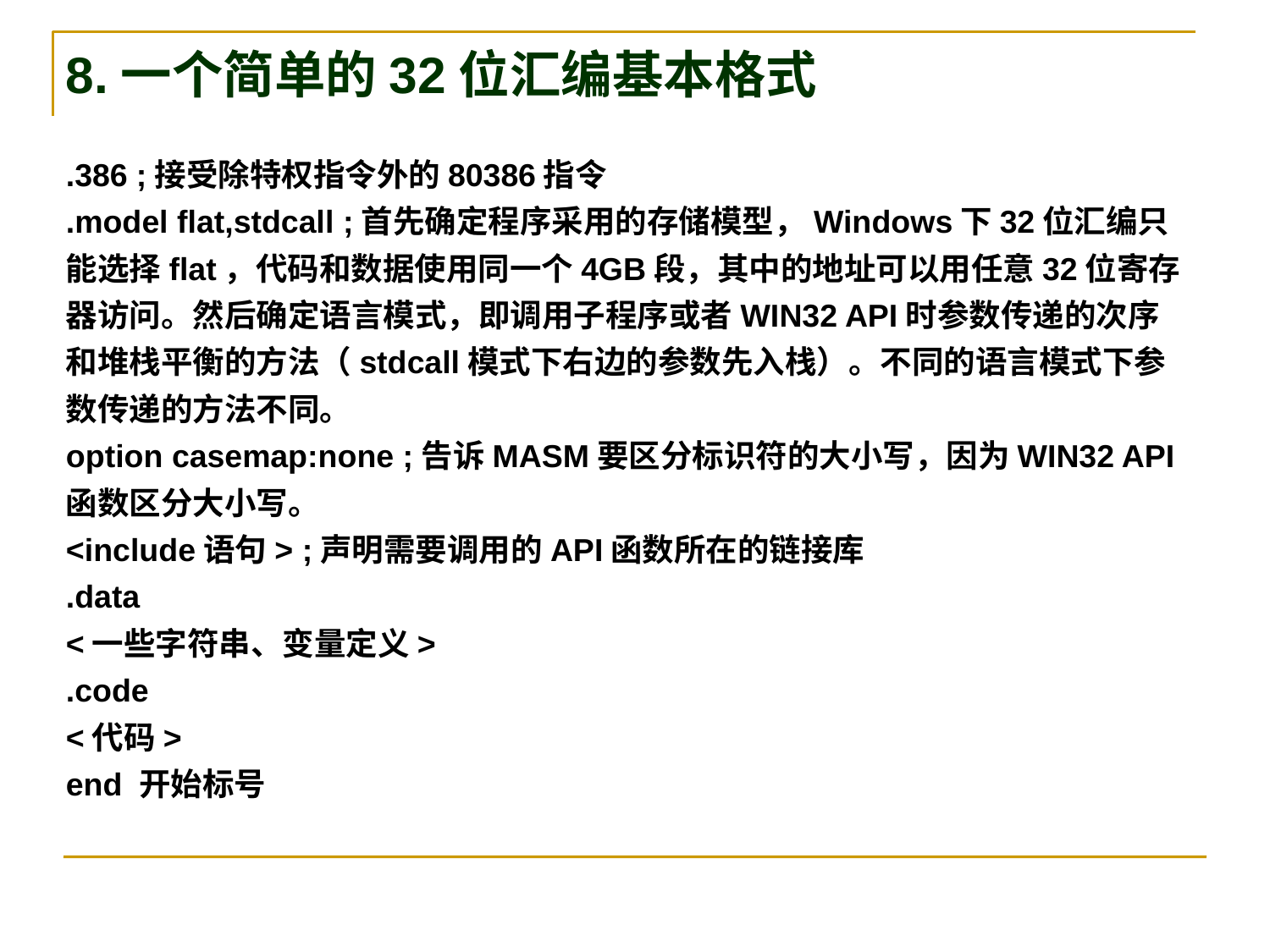

8.一个简单的32位汇编基本格式

.386 ;接受除特权指令外的80386指令
.model flat,stdcall ;首先确定程序采用的存储模型，Windows下32位汇编只能选择flat，代码和数据使用同一个4GB段，其中的地址可以用任意32位寄存器访问。然后确定语言模式，即调用子程序或者WIN32 API时参数传递的次序和堆栈平衡的方法（stdcall模式下右边的参数先入栈）。不同的语言模式下参数传递的方法不同。
option casemap:none ;告诉MASM要区分标识符的大小写，因为WIN32 API函数区分大小写。
<include语句> ;声明需要调用的API函数所在的链接库
.data
<一些字符串、变量定义>
.code
<代码>
end 开始标号